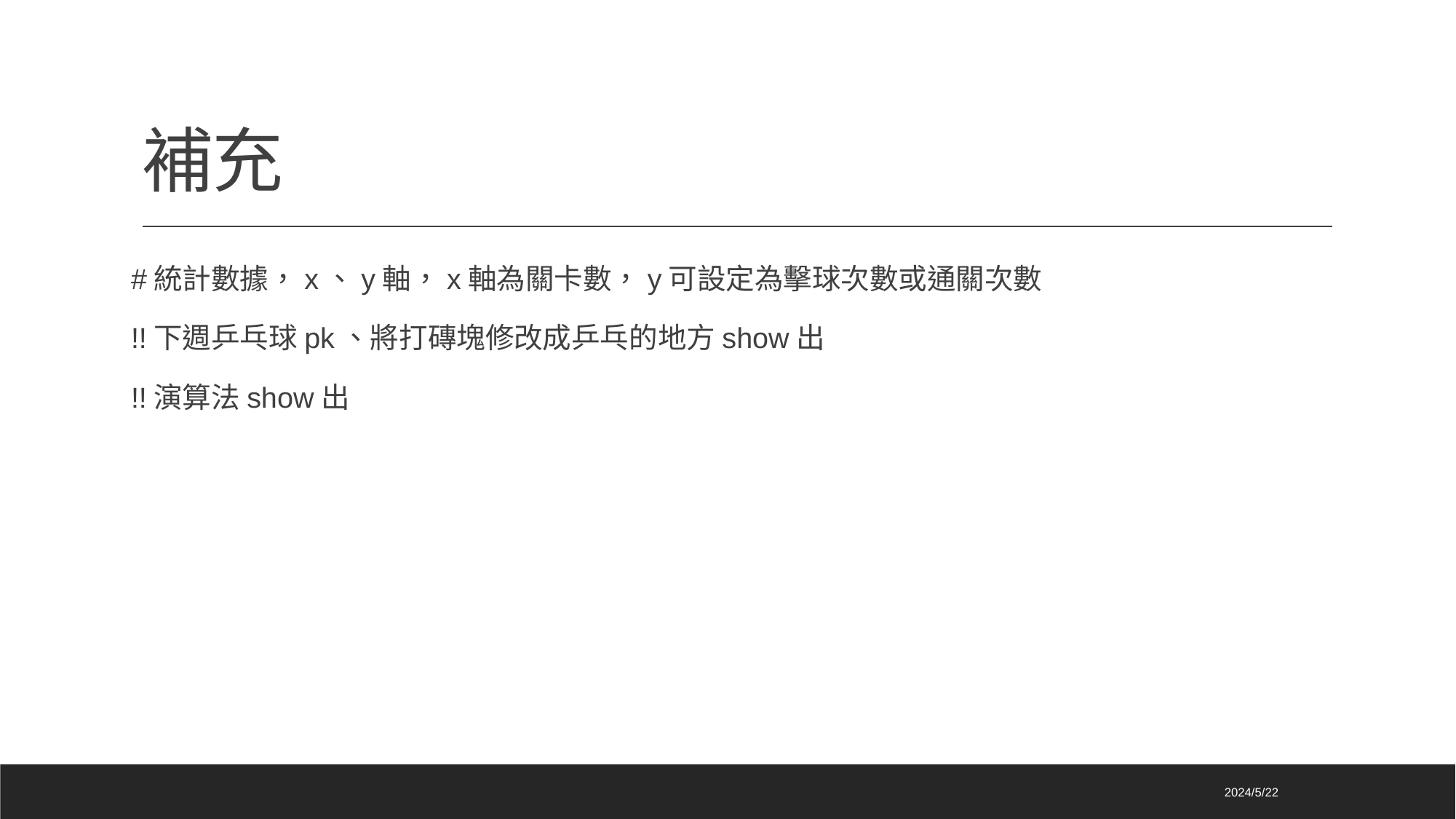

# 補充
#統計數據，x、y軸，x軸為關卡數，y可設定為擊球次數或通關次數
!!下週乒乓球pk、將打磚塊修改成乒乓的地方show出
!!演算法show出
2024/5/22